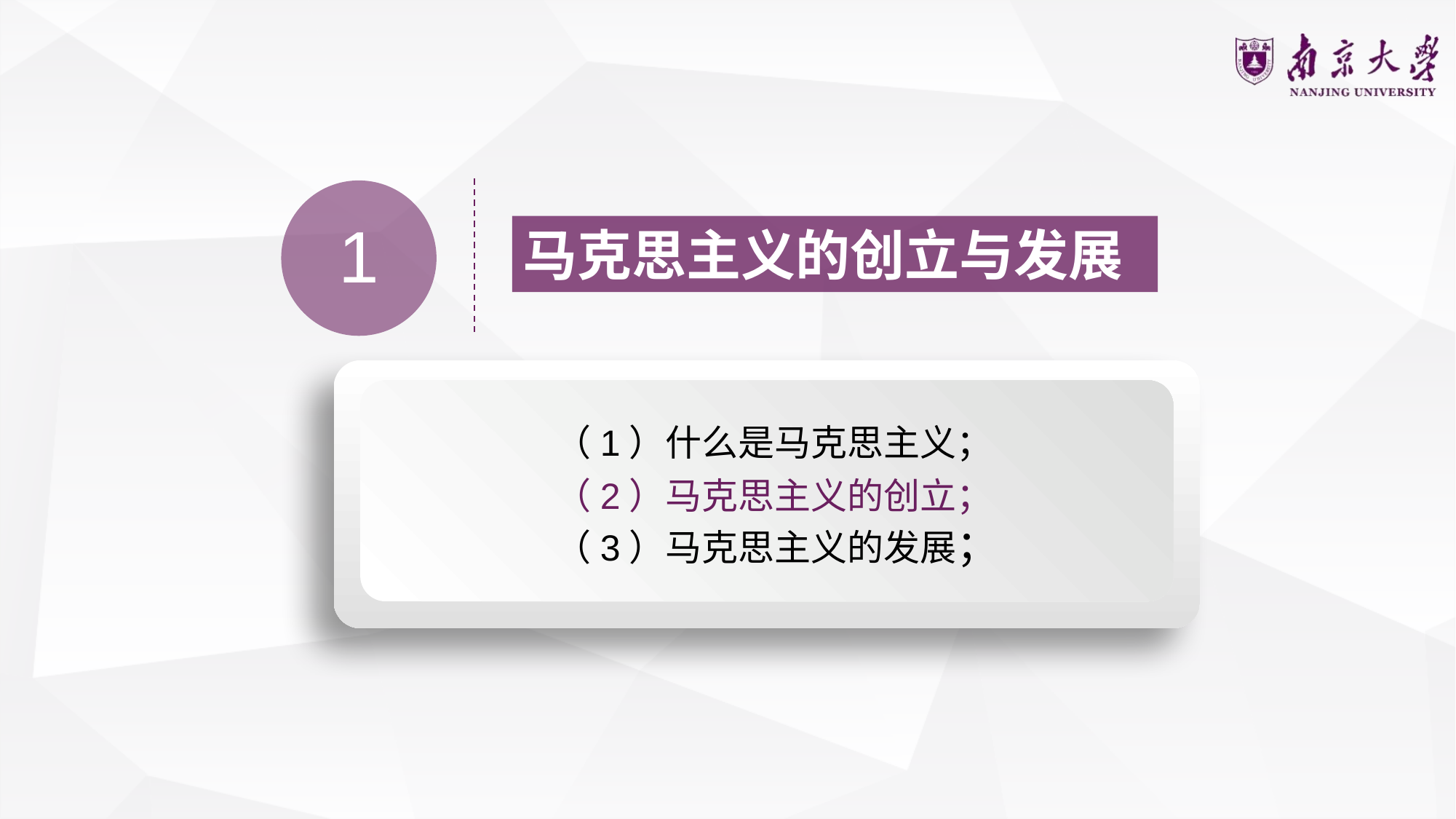

1
马克思主义的创立与发展

（1）什么是马克思主义；
（2）马克思主义的创立；
（3）马克思主义的发展；